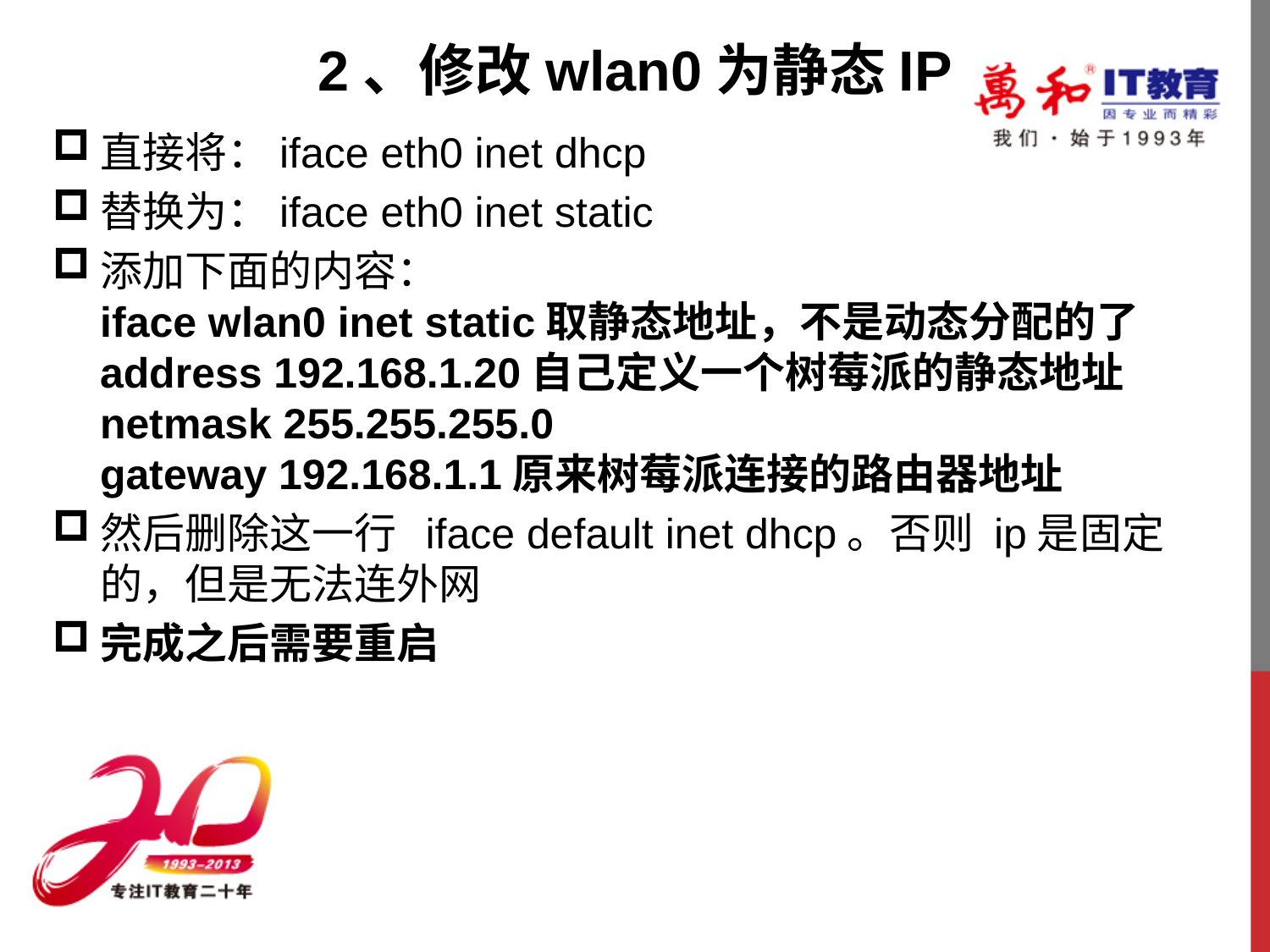

# 2、修改wlan0为静态IP
直接将：iface eth0 inet dhcp
替换为：iface eth0 inet static
添加下面的内容：
iface wlan0 inet static取静态地址，不是动态分配的了
address 192.168.1.20自己定义一个树莓派的静态地址
netmask 255.255.255.0
gateway 192.168.1.1原来树莓派连接的路由器地址
然后删除这一行  iface default inet dhcp。否则 ip是固定的，但是无法连外网
完成之后需要重启